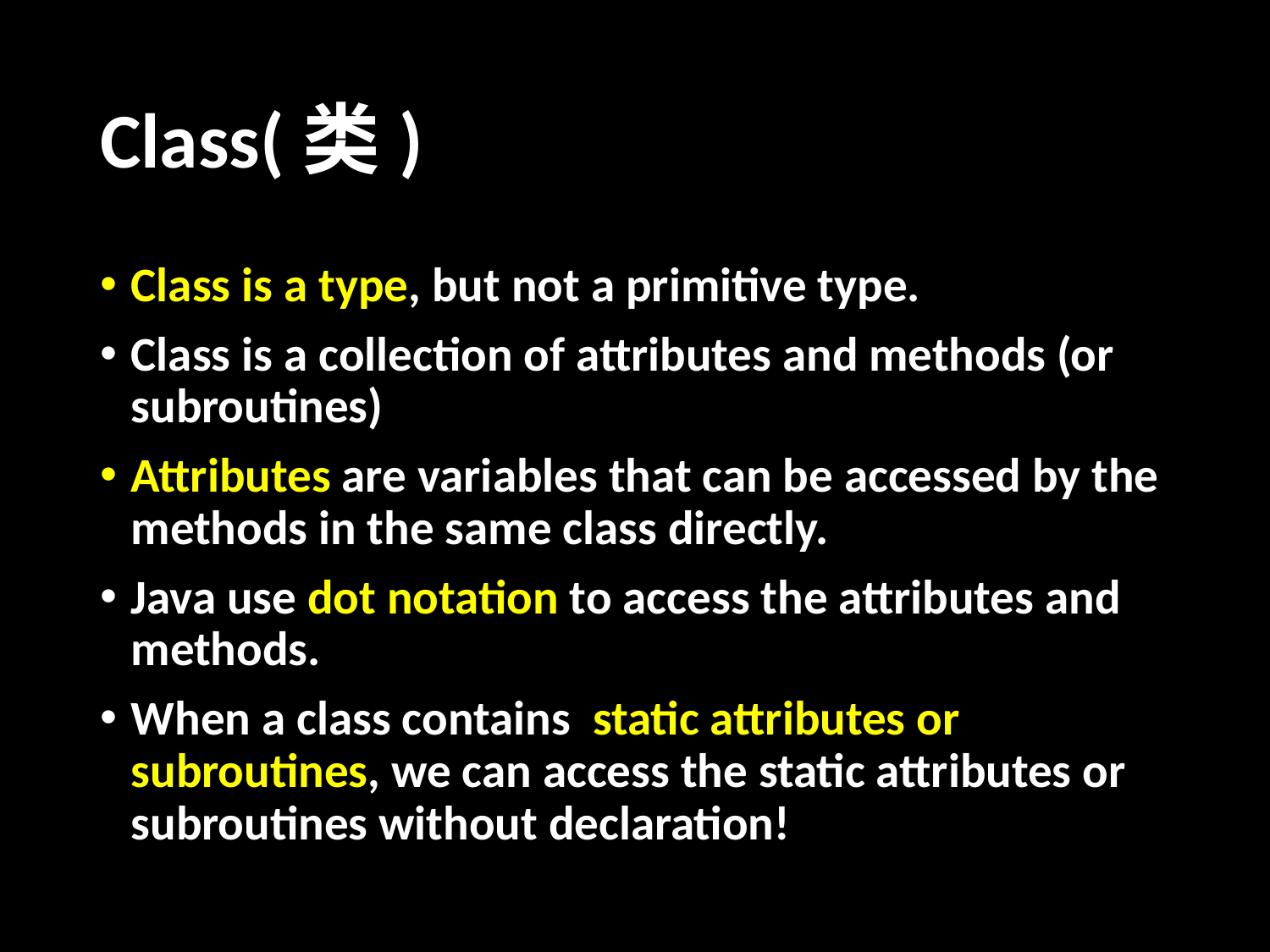

# Class(类)
Class is a type, but not a primitive type.
Class is a collection of attributes and methods (or subroutines)
Attributes are variables that can be accessed by the methods in the same class directly.
Java use dot notation to access the attributes and methods.
When a class contains  static attributes or subroutines, we can access the static attributes or subroutines without declaration!